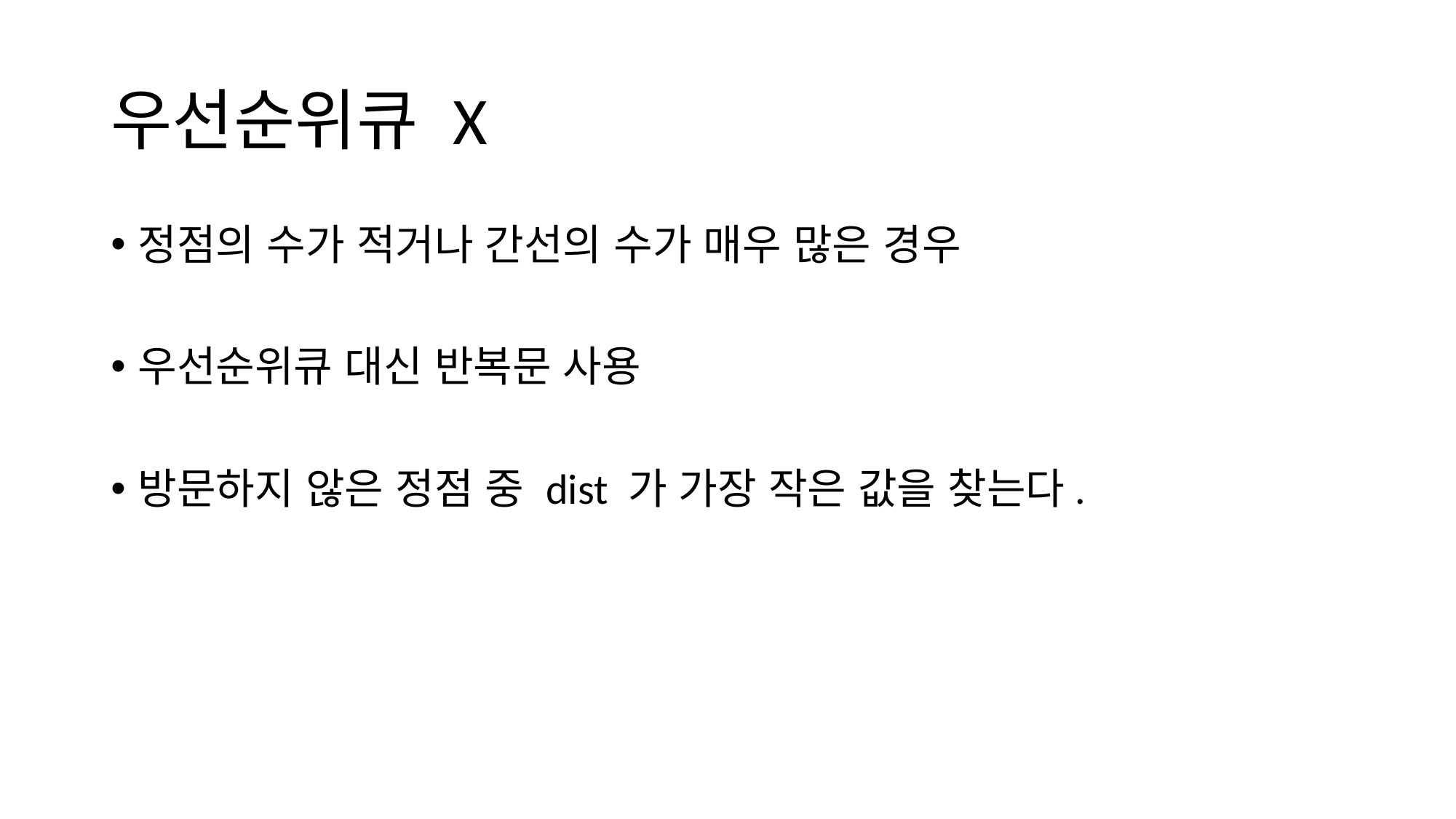

# 우선순위큐 X
정점의 수가 적거나 간선의 수가 매우 많은 경우

우선순위큐 대신 반복문 사용

방문하지 않은 정점 중 dist 가 가장 작은 값을 찾는다.